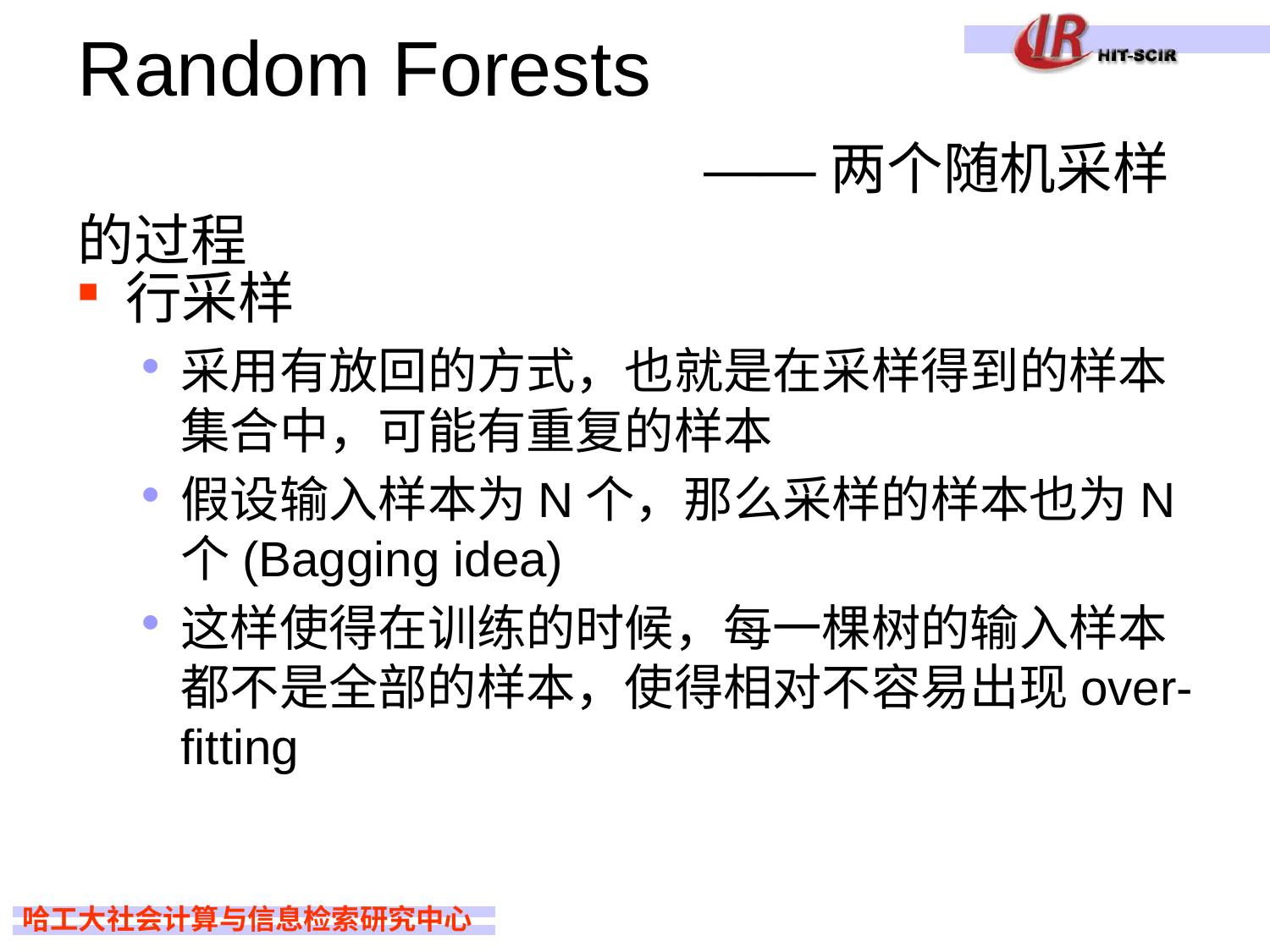

# Random Forests ——两个随机采样的过程
行采样
采用有放回的方式，也就是在采样得到的样本集合中，可能有重复的样本
假设输入样本为N个，那么采样的样本也为N个(Bagging idea)
这样使得在训练的时候，每一棵树的输入样本都不是全部的样本，使得相对不容易出现over-fitting